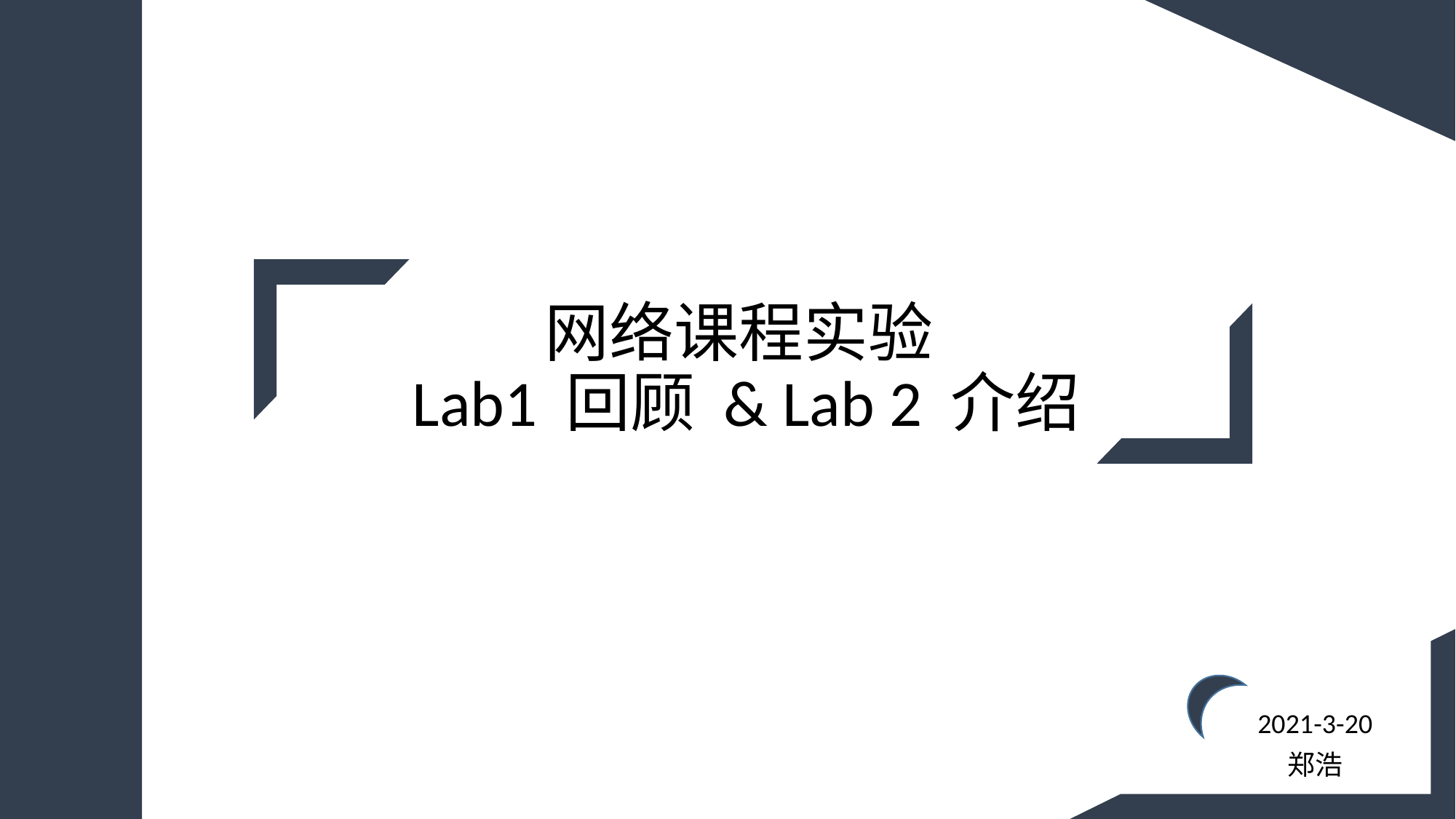

# 网络课程实验 Lab1 回顾 & Lab 2 介绍

2021-3-20
郑浩